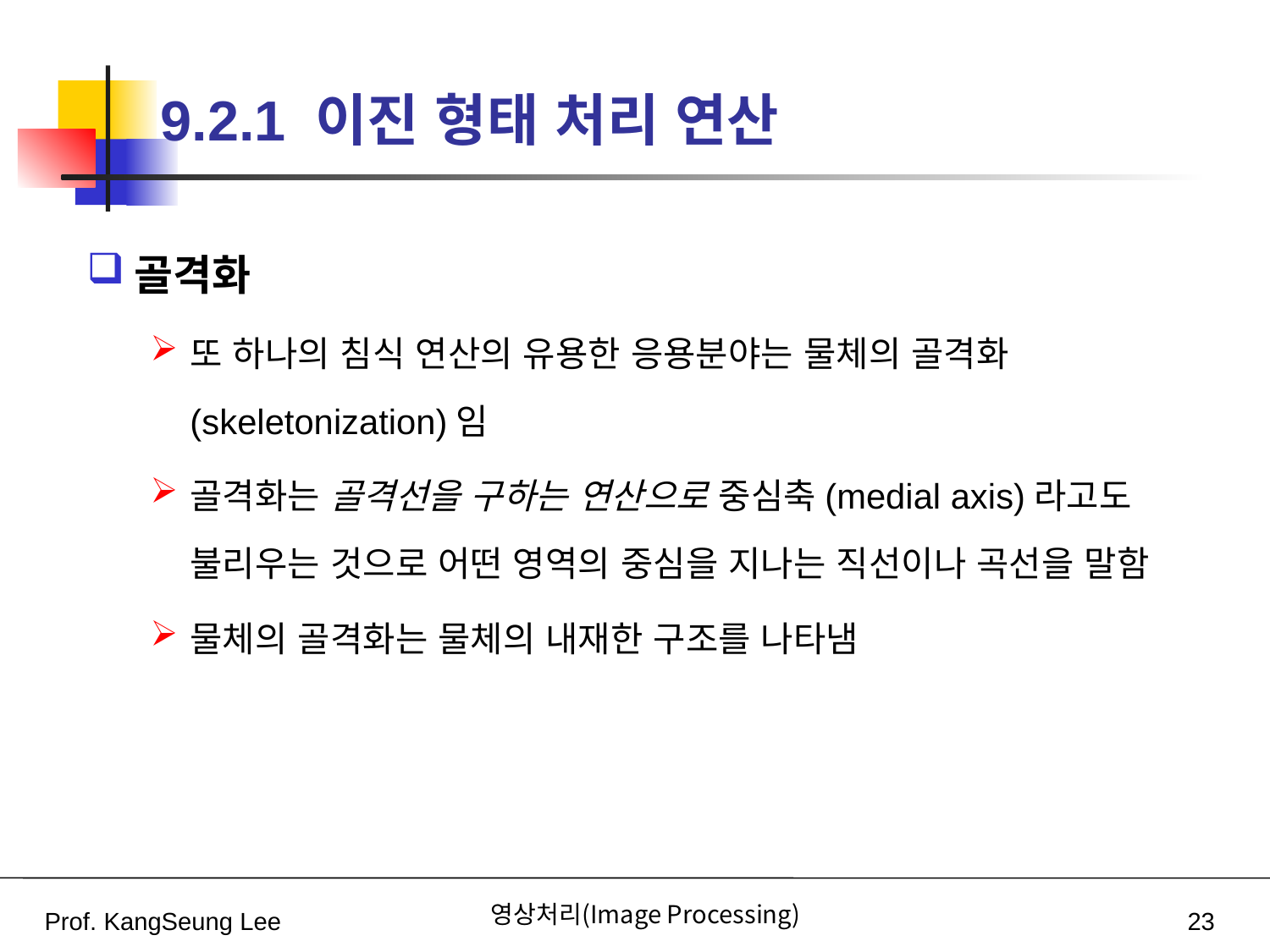

# 9.2.1 이진 형태 처리 연산
골격화
또 하나의 침식 연산의 유용한 응용분야는 물체의 골격화(skeletonization)임
골격화는 골격선을 구하는 연산으로 중심축(medial axis)라고도 불리우는 것으로 어떤 영역의 중심을 지나는 직선이나 곡선을 말함
물체의 골격화는 물체의 내재한 구조를 나타냄
Prof. KangSeung Lee
영상처리(Image Processing)
23